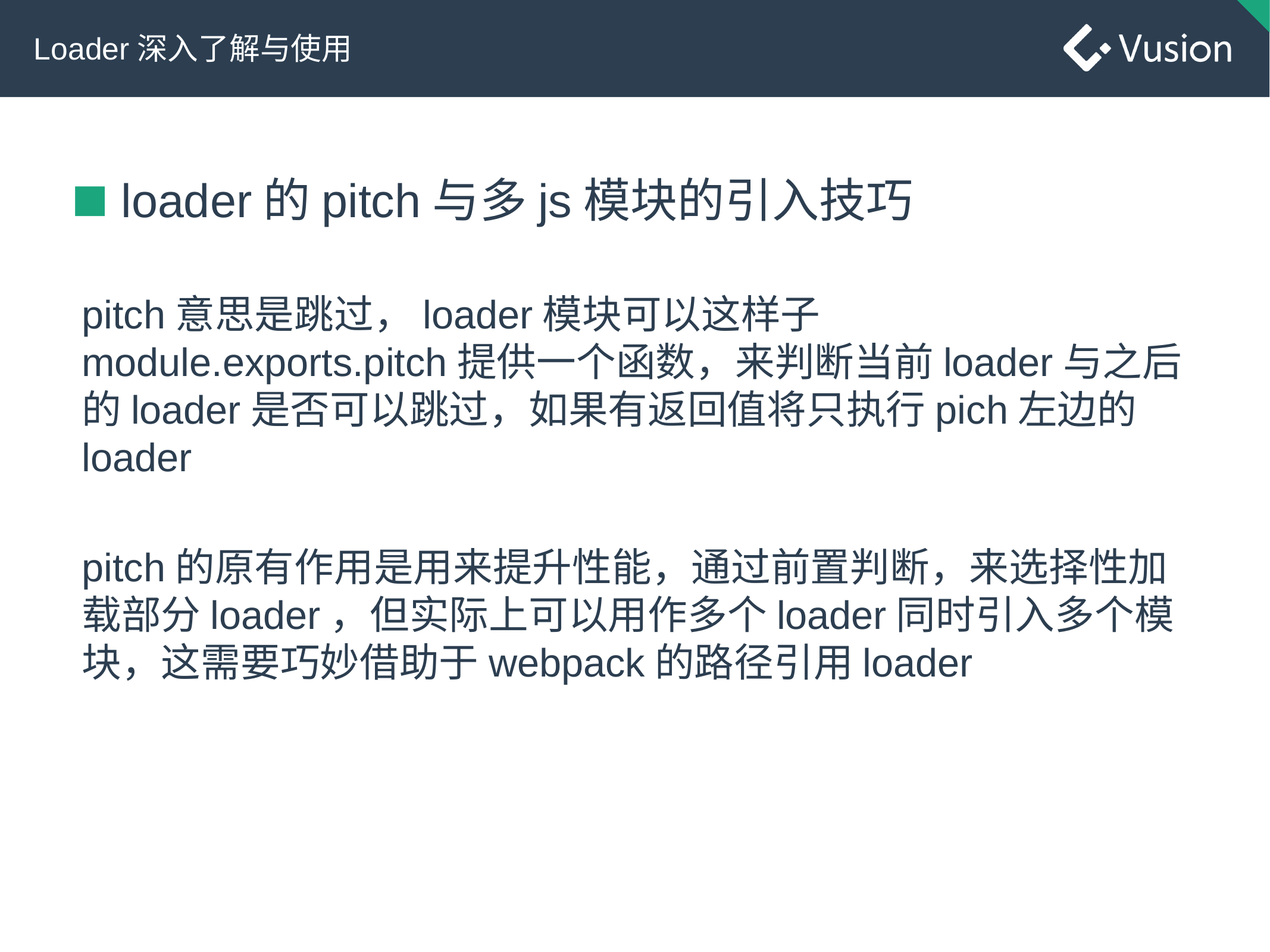

# Loader深入了解与使用
loader的pitch与多js模块的引入技巧
pitch意思是跳过，loader模块可以这样子module.exports.pitch提供一个函数，来判断当前loader与之后的loader是否可以跳过，如果有返回值将只执行pich左边的loader
pitch的原有作用是用来提升性能，通过前置判断，来选择性加载部分loader，但实际上可以用作多个loader同时引入多个模块，这需要巧妙借助于webpack的路径引用loader